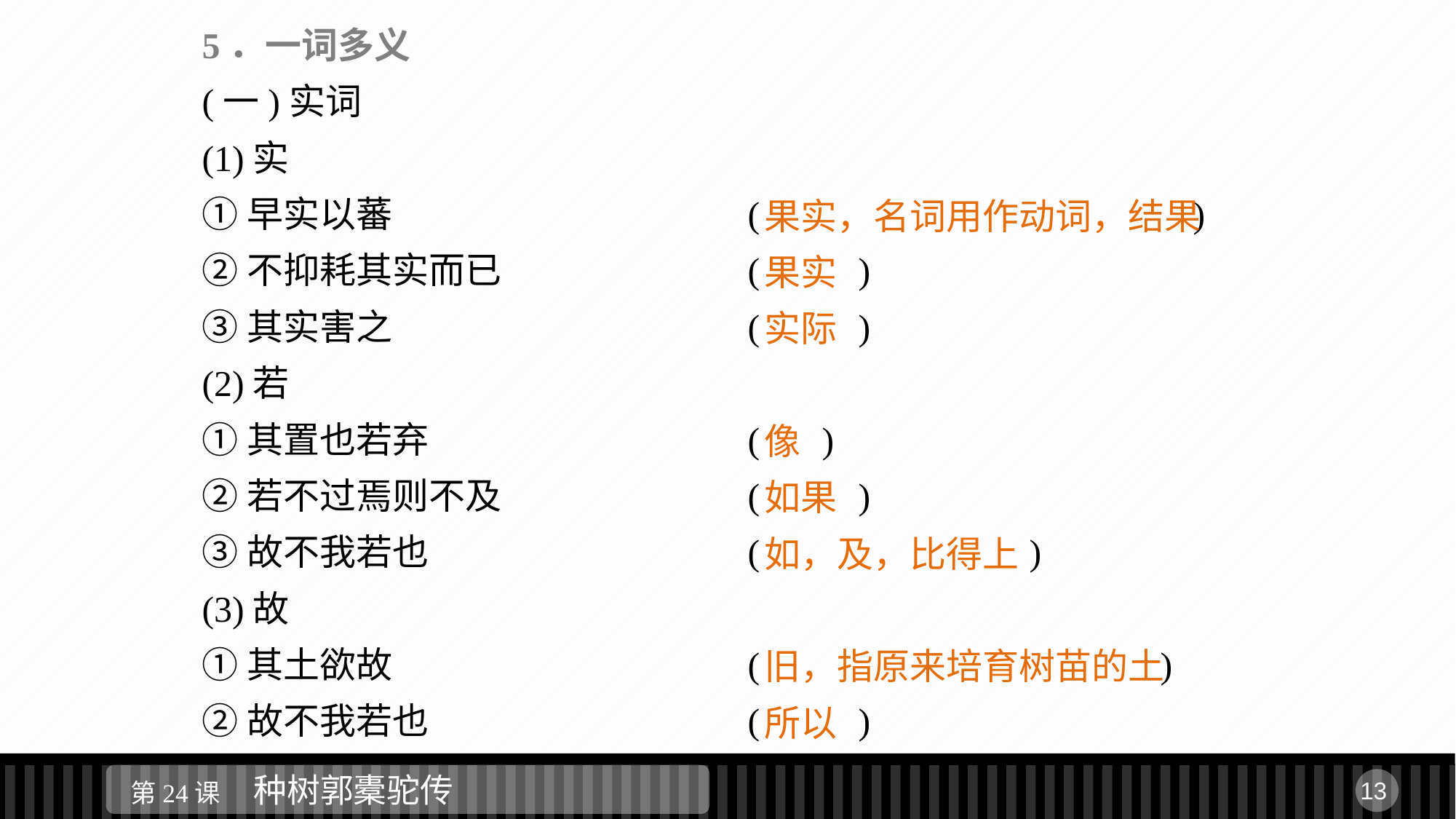

5．一词多义
(一)实词
(1)实
①早实以蕃				(　                                 　　　)
②不抑耗其实而已			(　　 )
③其实害之				(　　 )
(2)若
①其置也若弃				(　 )
②若不过焉则不及			(　 　)
③故不我若也				(　             　　　)
(3)故
①其土欲故				(　　　　                             )
②故不我若也				(　　 )
果实，名词用作动词，结果
果实
实际

像
如果
如，及，比得上

旧，指原来培育树苗的土
所以